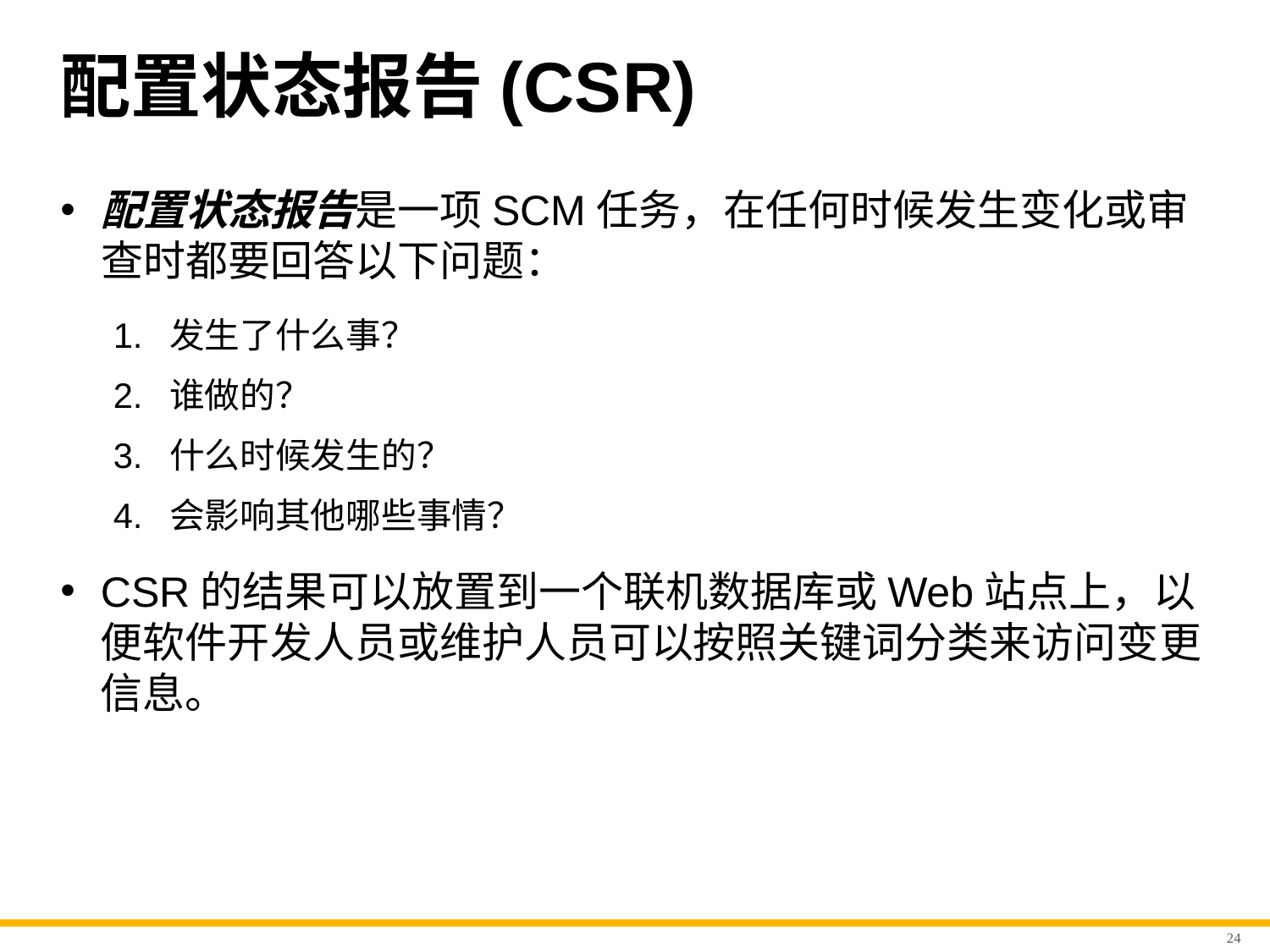

# 配置状态报告(C S R)
配置状态报告是一项SCM任务，在任何时候发生变化或审查时都要回答以下问题：
发生了什么事？
谁做的？
什么时候发生的？
会影响其他哪些事情？
CSR的结果可以放置到一个联机数据库或Web站点上，以便软件开发人员或维护人员可以按照关键词分类来访问变更信息。
24